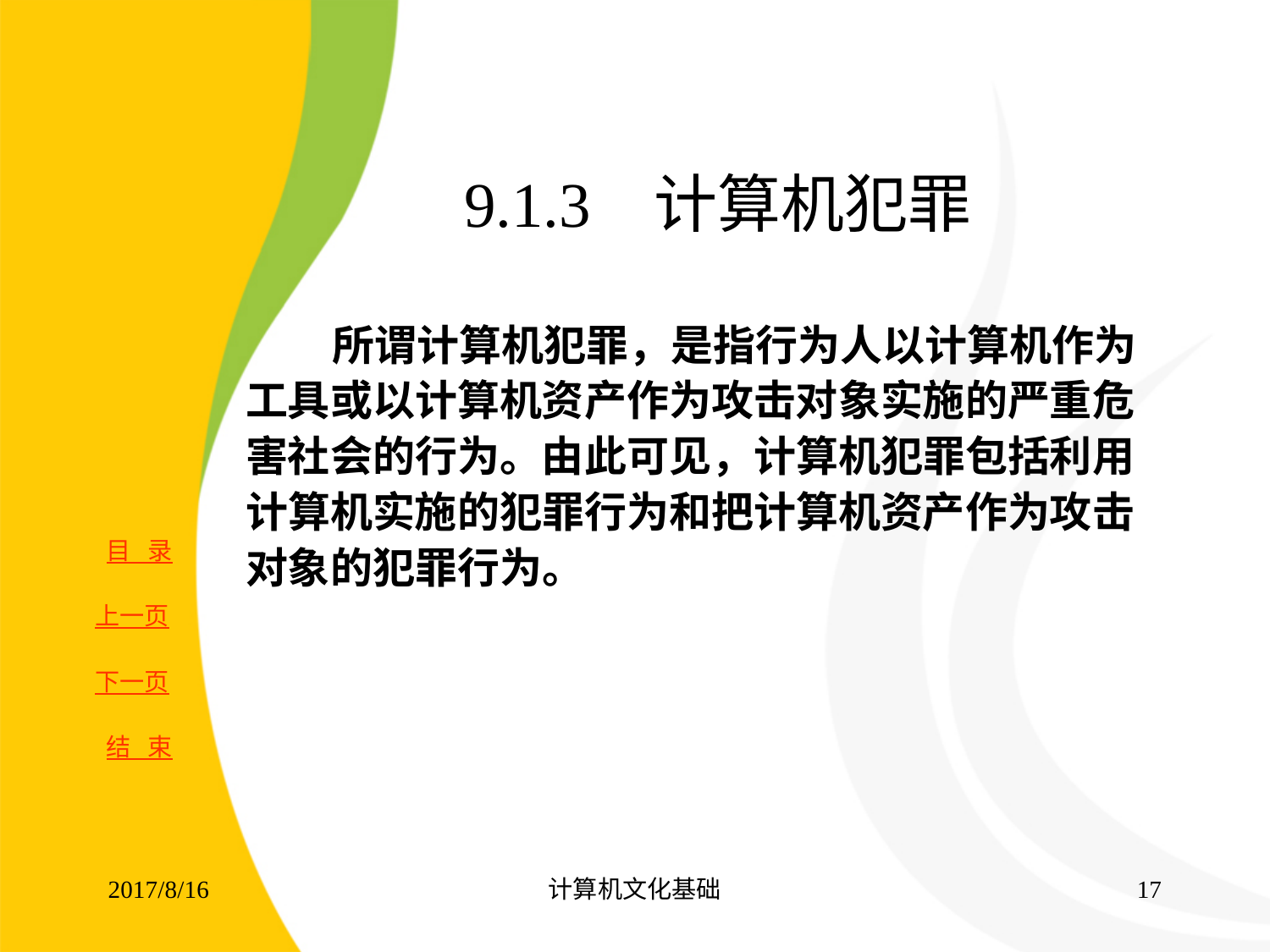

# 9.1.3   计算机犯罪
        所谓计算机犯罪，是指行为人以计算机作为工具或以计算机资产作为攻击对象实施的严重危害社会的行为。由此可见，计算机犯罪包括利用计算机实施的犯罪行为和把计算机资产作为攻击对象的犯罪行为。
2017/8/16
计算机文化基础
17